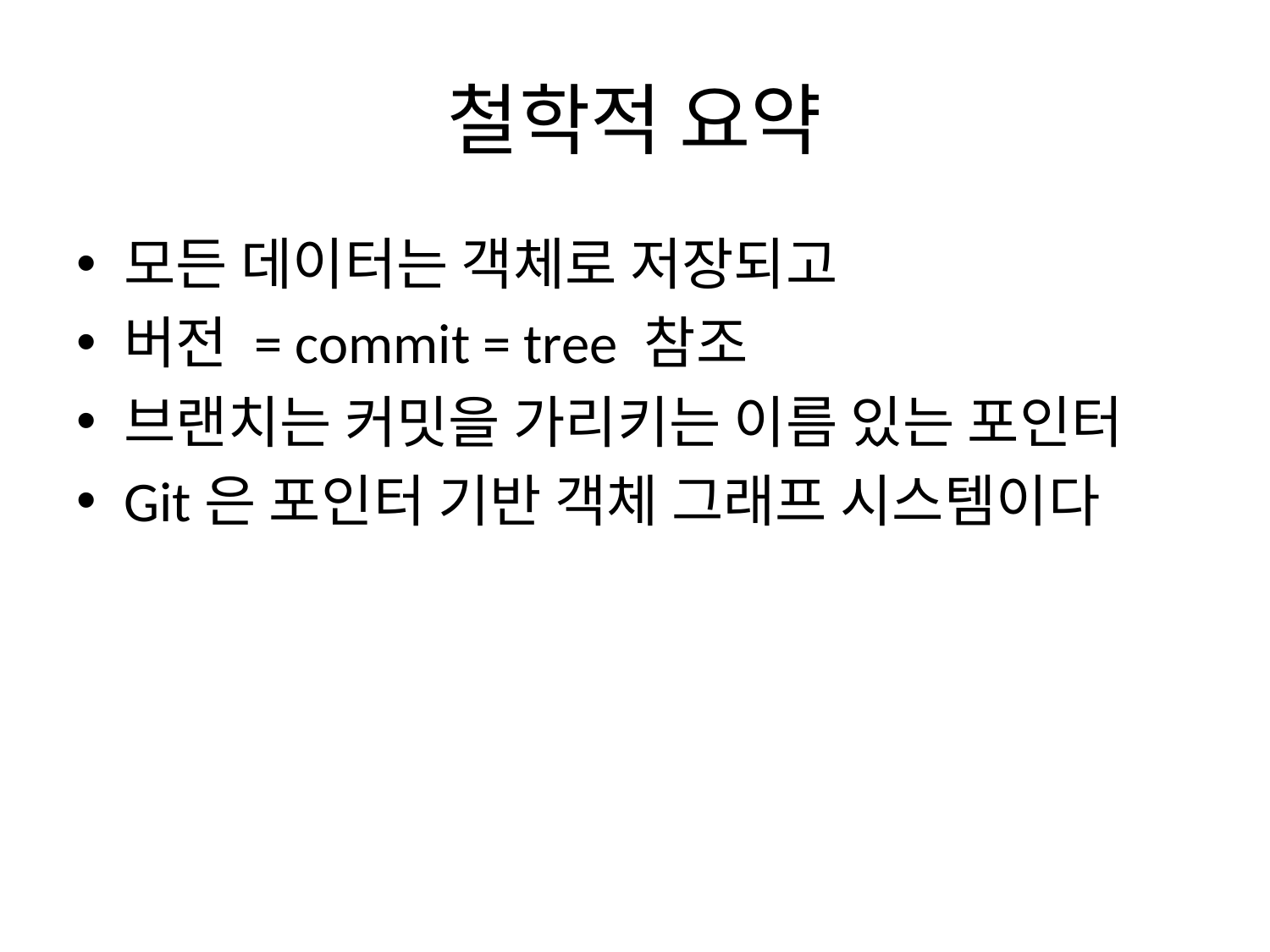

# 철학적 요약
모든 데이터는 객체로 저장되고
버전 = commit = tree 참조
브랜치는 커밋을 가리키는 이름 있는 포인터
Git은 포인터 기반 객체 그래프 시스템이다